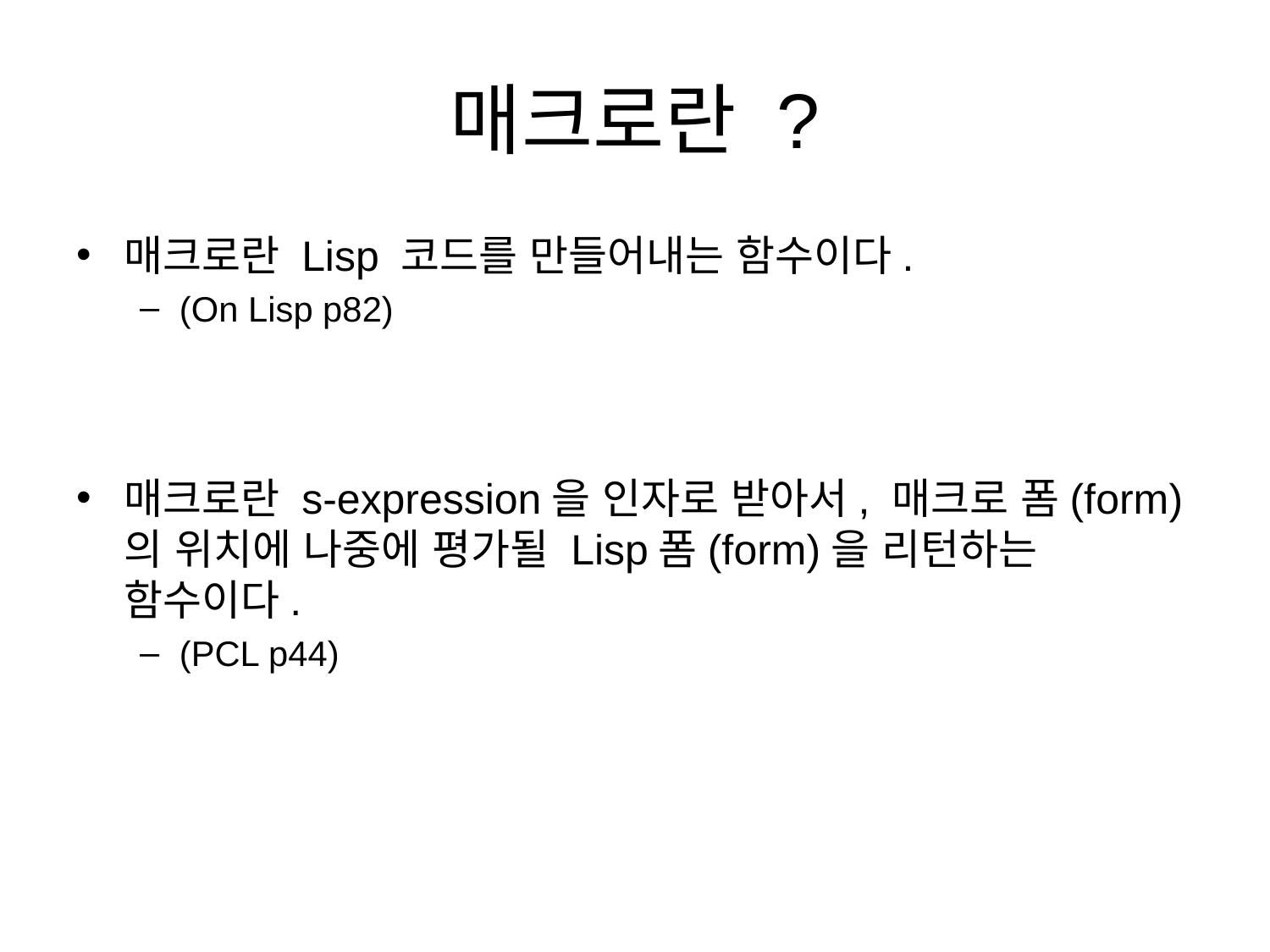

# 매크로란 ?
매크로란 Lisp 코드를 만들어내는 함수이다.
(On Lisp p82)

매크로란 s-expression을 인자로 받아서, 매크로 폼(form)의 위치에 나중에 평가될 Lisp폼(form)을 리턴하는 함수이다.
(PCL p44)